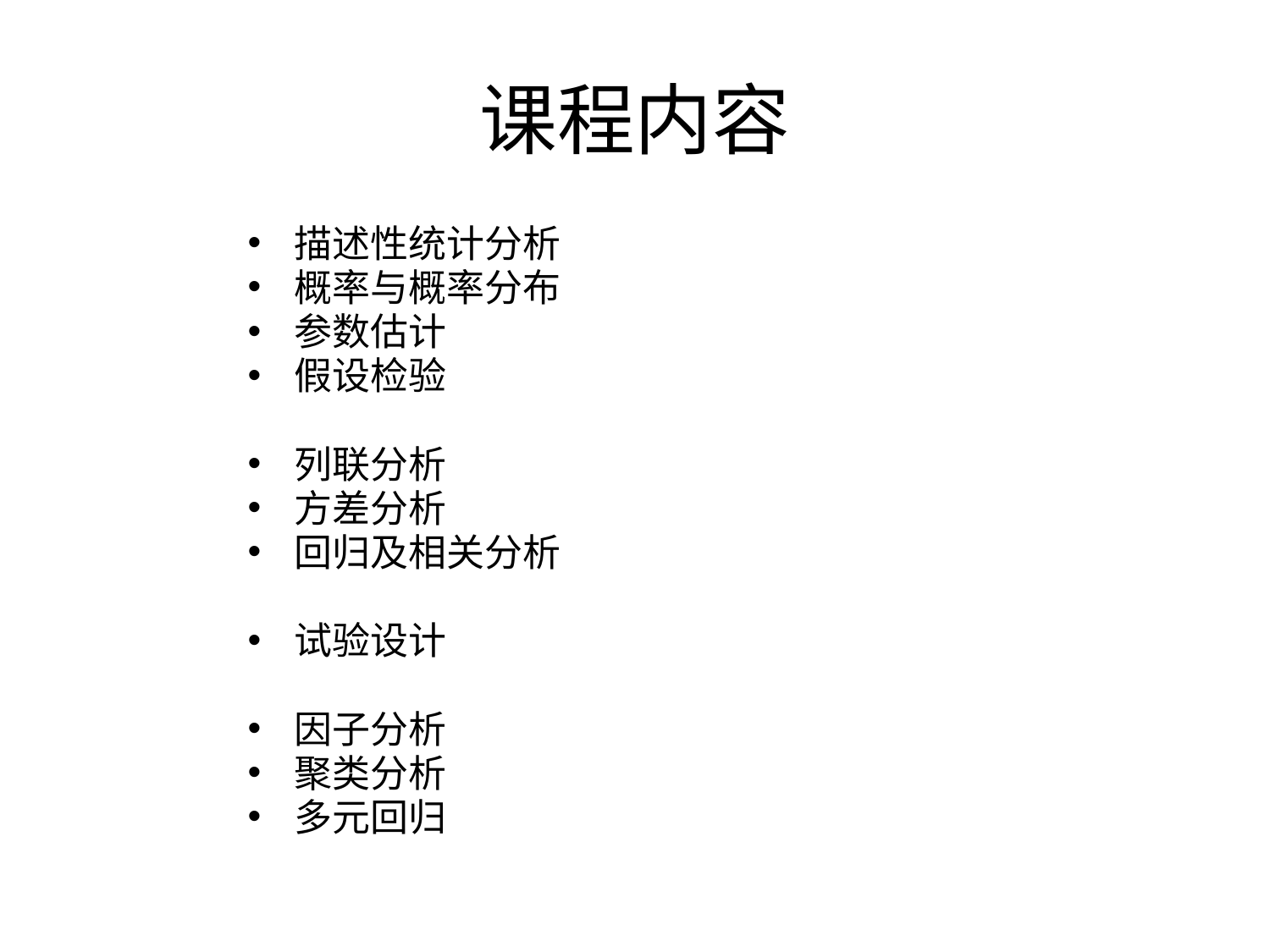

# 课程内容
描述性统计分析
概率与概率分布
参数估计
假设检验

列联分析
方差分析
回归及相关分析

试验设计

因子分析
聚类分析
多元回归